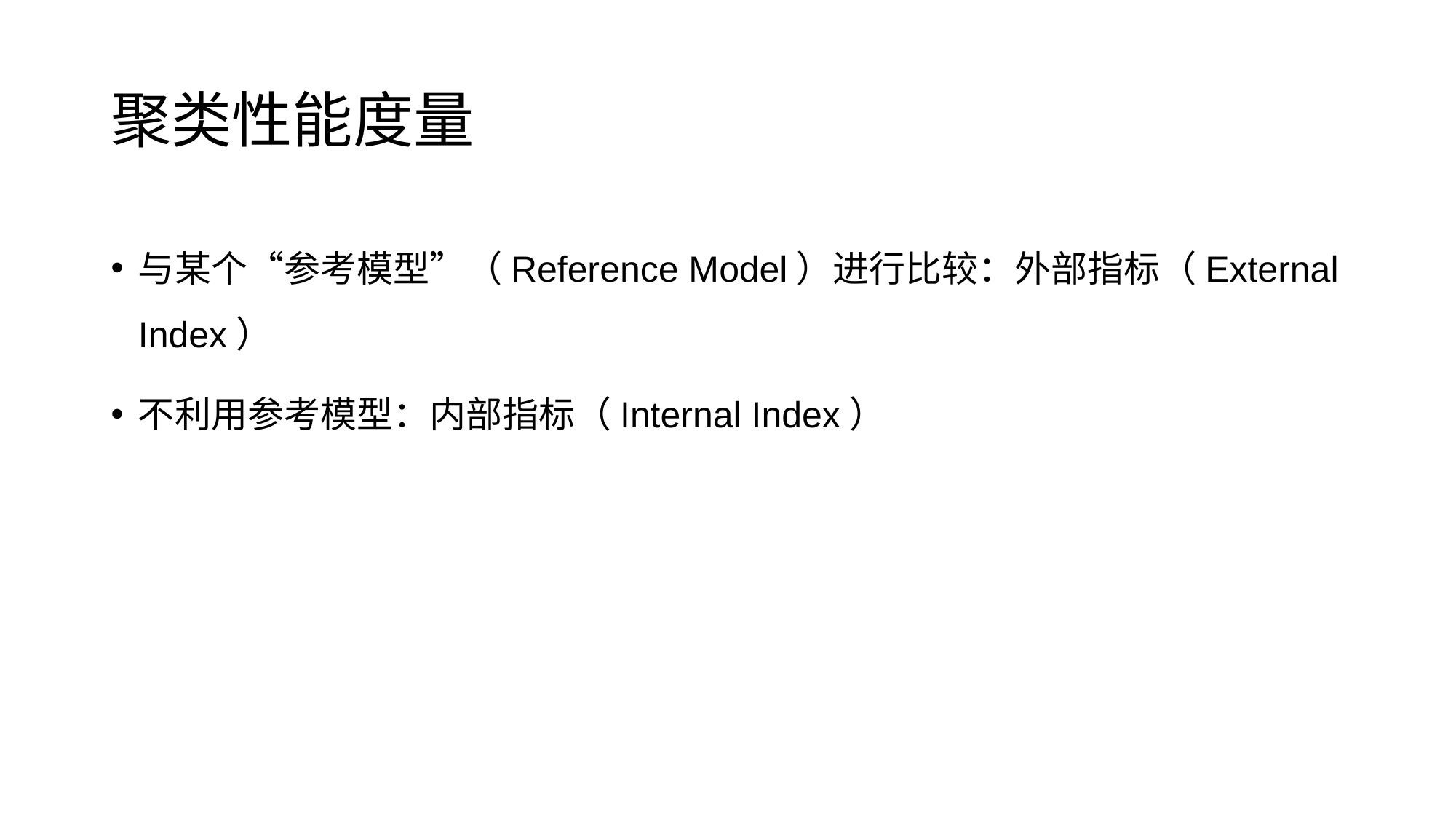

# 聚类性能度量
与某个“参考模型”（Reference Model）进行比较：外部指标（External Index）
不利用参考模型：内部指标（Internal Index）